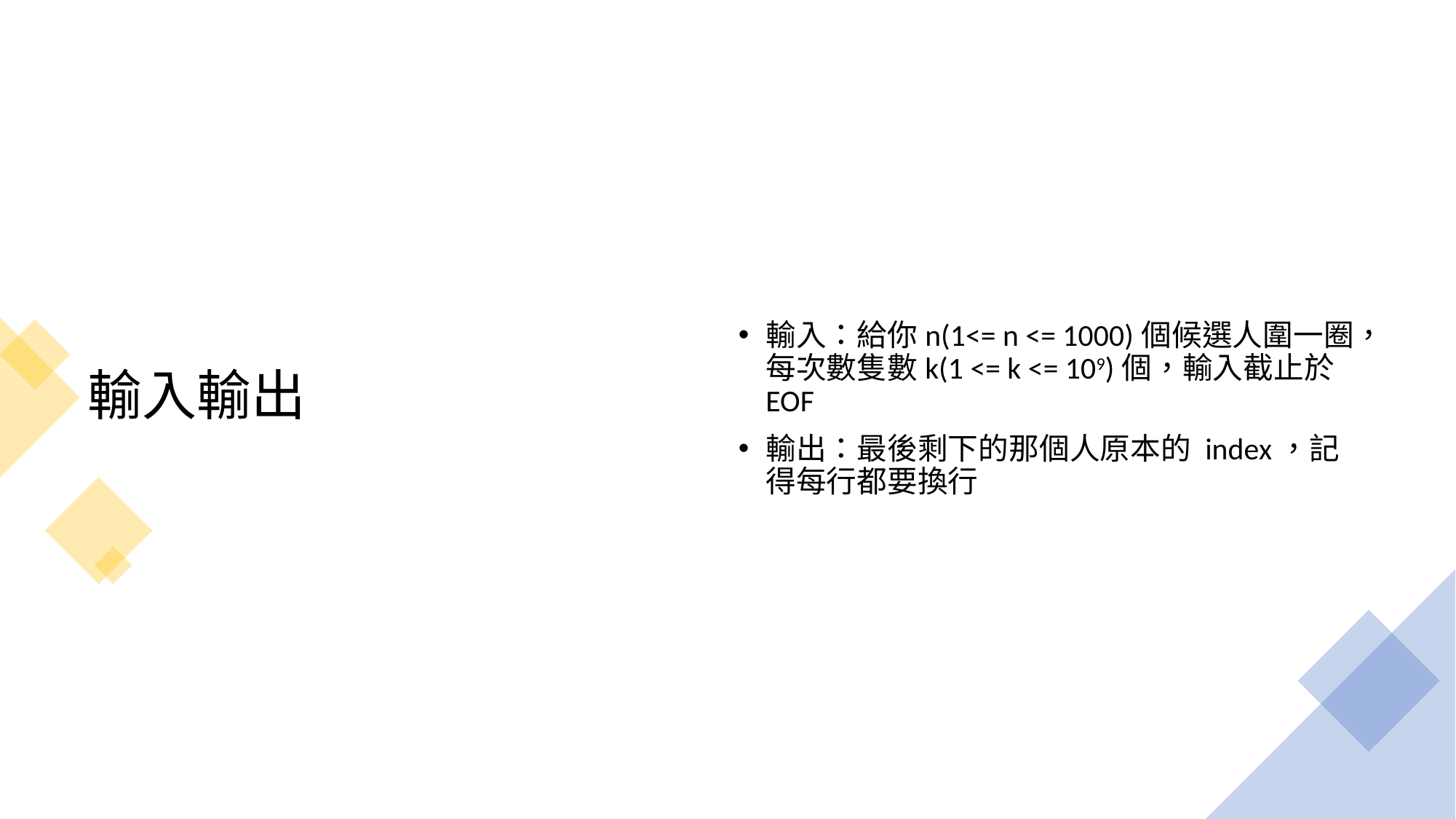

# 輸入輸出
輸入：給你n(1<= n <= 1000)個候選人圍一圈，每次數隻數k(1 <= k <= 109)個，輸入截止於 EOF
輸出：最後剩下的那個人原本的 index，記得每行都要換行